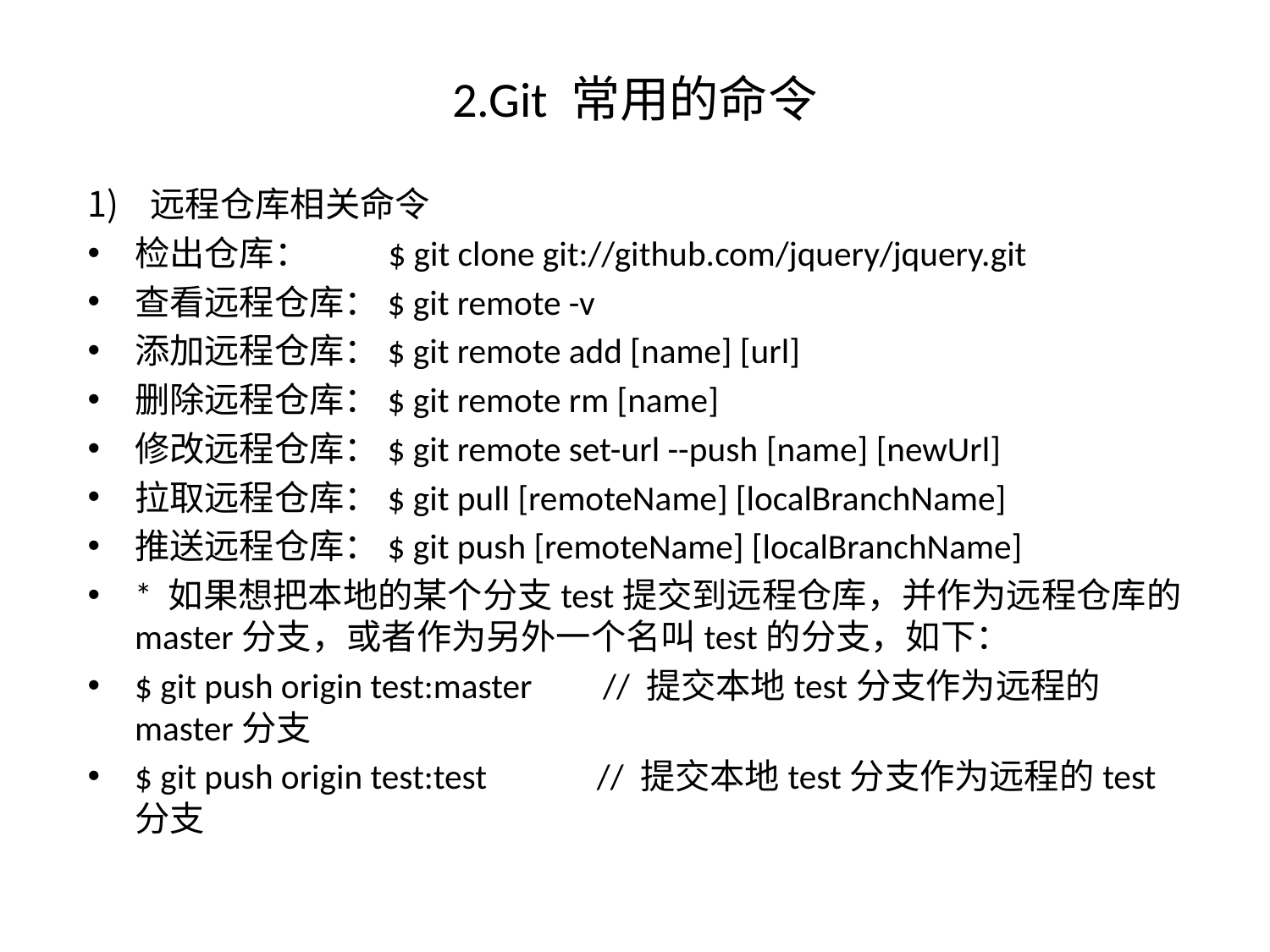

# 2.Git 常用的命令
远程仓库相关命令
检出仓库：         $ git clone git://github.com/jquery/jquery.git
查看远程仓库：$ git remote -v
添加远程仓库：$ git remote add [name] [url]
删除远程仓库：$ git remote rm [name]
修改远程仓库：$ git remote set-url --push [name] [newUrl]
拉取远程仓库：$ git pull [remoteName] [localBranchName]
推送远程仓库：$ git push [remoteName] [localBranchName]
* 如果想把本地的某个分支test提交到远程仓库，并作为远程仓库的master分支，或者作为另外一个名叫test的分支，如下：
$ git push origin test:master         // 提交本地test分支作为远程的master分支
$ git push origin test:test              // 提交本地test分支作为远程的test分支